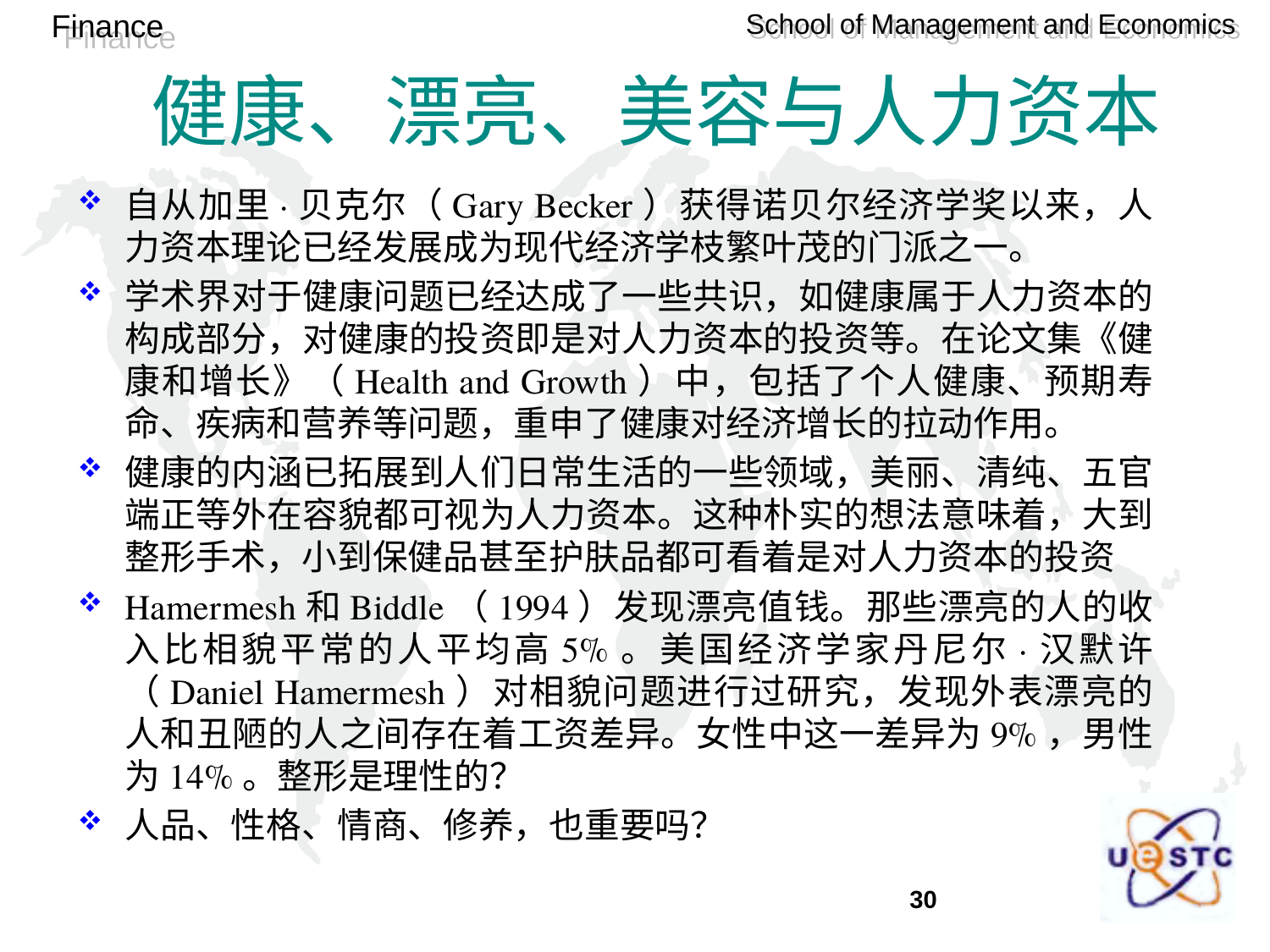

# 健康、漂亮、美容与人力资本
自从加里·贝克尔（Gary Becker）获得诺贝尔经济学奖以来，人力资本理论已经发展成为现代经济学枝繁叶茂的门派之一。
学术界对于健康问题已经达成了一些共识，如健康属于人力资本的构成部分，对健康的投资即是对人力资本的投资等。在论文集《健康和增长》（Health and Growth）中，包括了个人健康、预期寿命、疾病和营养等问题，重申了健康对经济增长的拉动作用。
健康的内涵已拓展到人们日常生活的一些领域，美丽、清纯、五官端正等外在容貌都可视为人力资本。这种朴实的想法意味着，大到整形手术，小到保健品甚至护肤品都可看着是对人力资本的投资
Hamermesh和Biddle（1994）发现漂亮值钱。那些漂亮的人的收入比相貌平常的人平均高5%。美国经济学家丹尼尔·汉默许（Daniel Hamermesh）对相貌问题进行过研究，发现外表漂亮的人和丑陋的人之间存在着工资差异。女性中这一差异为9%，男性为14%。整形是理性的？
人品、性格、情商、修养，也重要吗？